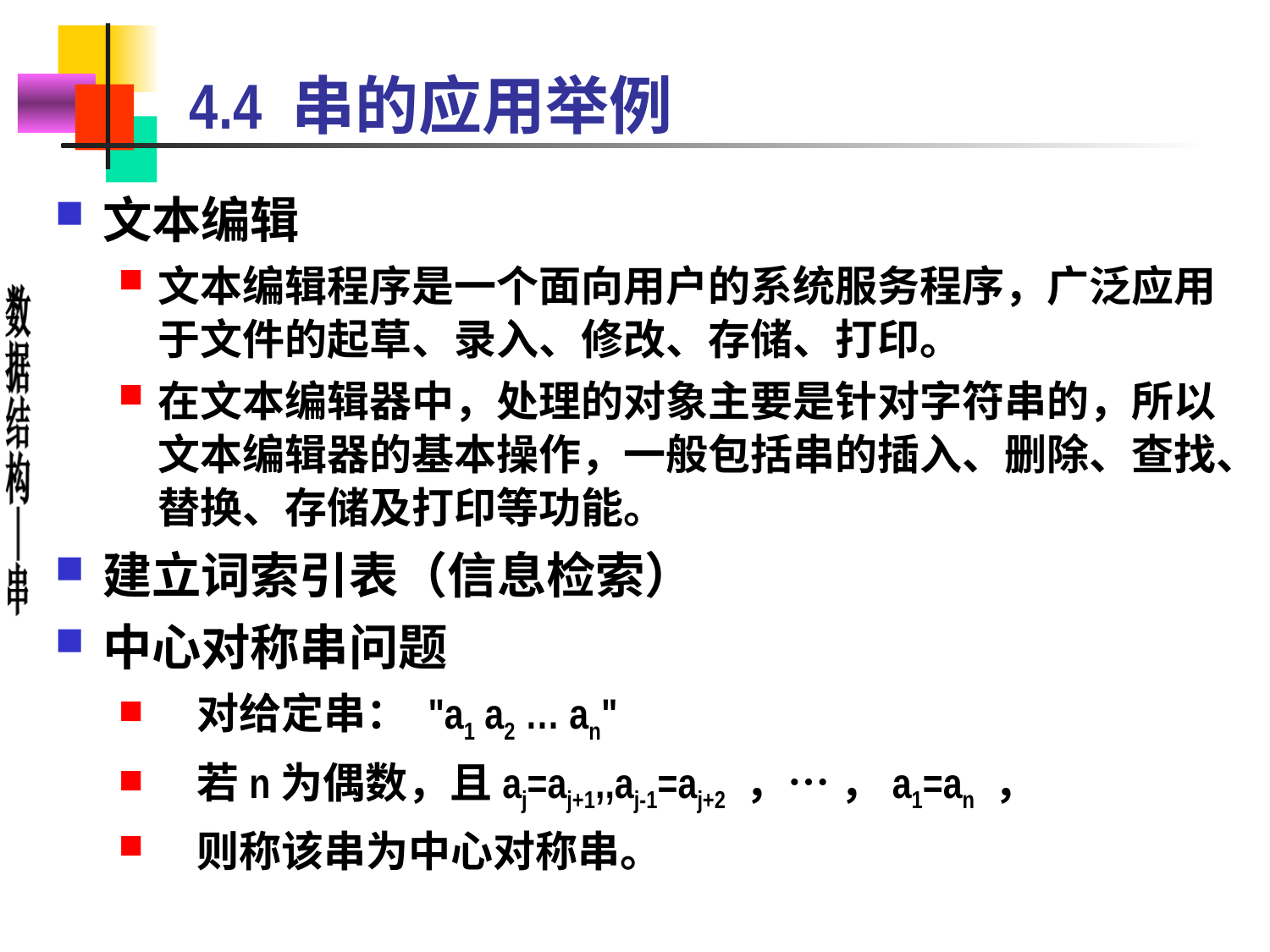

# 4.4 串的应用举例
文本编辑
文本编辑程序是一个面向用户的系统服务程序，广泛应用于文件的起草、录入、修改、存储、打印。
在文本编辑器中，处理的对象主要是针对字符串的，所以文本编辑器的基本操作，一般包括串的插入、删除、查找、替换、存储及打印等功能。
建立词索引表（信息检索）
中心对称串问题
   对给定串： "a1 a2 … an"
   若n为偶数，且aj=aj+1,,aj-1=aj+2 ，… ，a1=an ，
   则称该串为中心对称串。